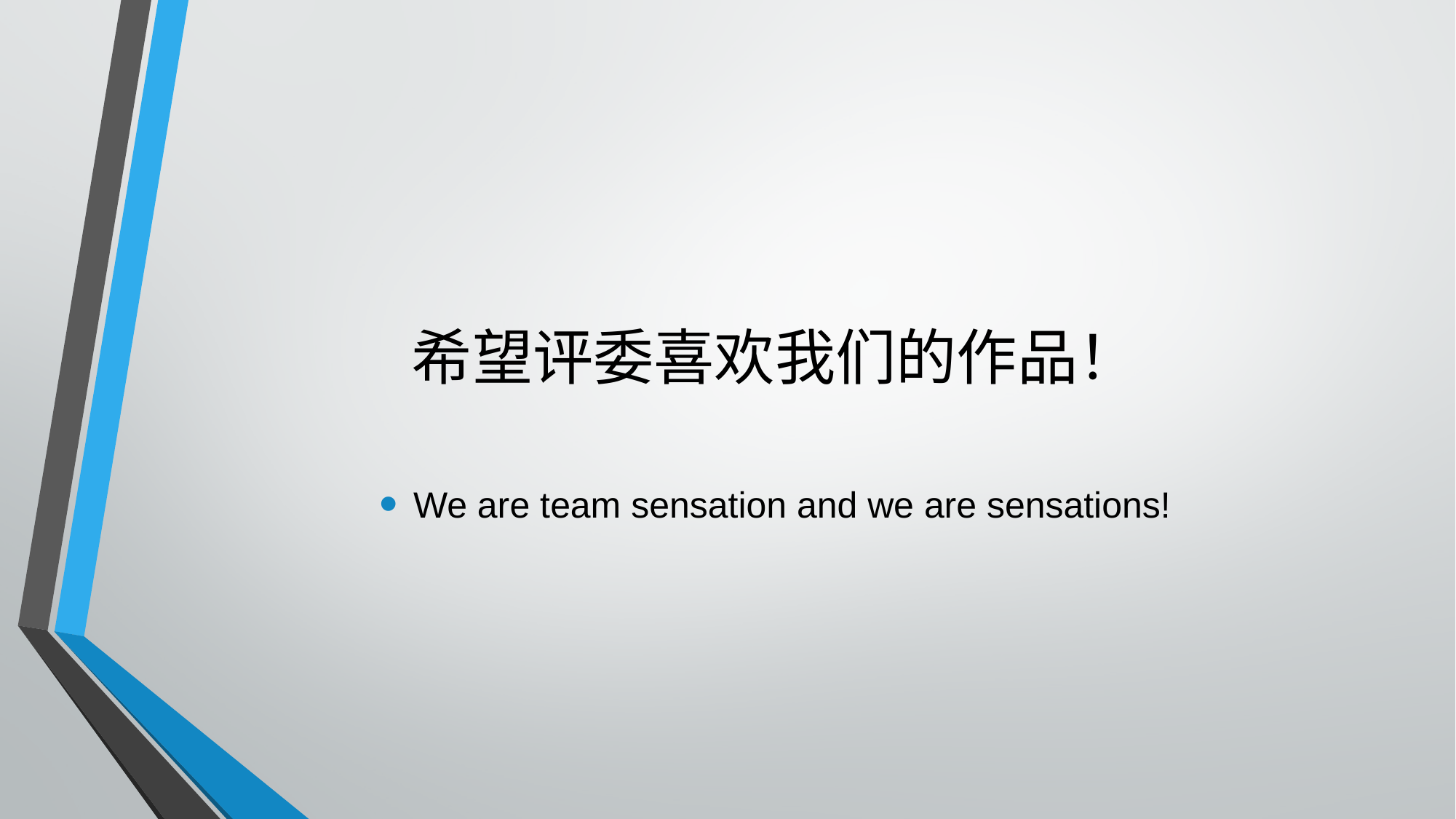

# 希望评委喜欢我们的作品！
We are team sensation and we are sensations!